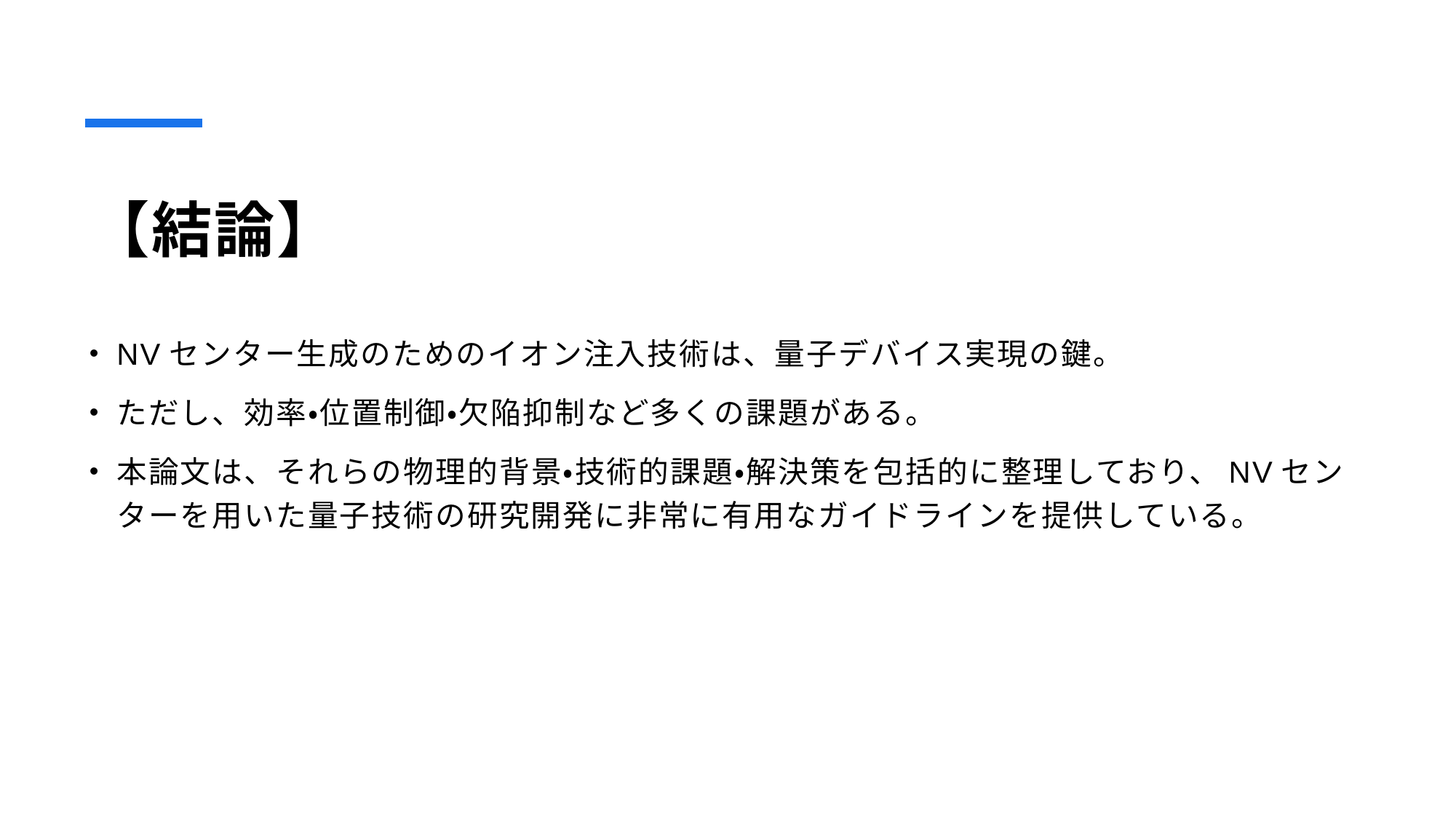

# 【結論】
NVセンター生成のためのイオン注入技術は、量子デバイス実現の鍵。
ただし、効率・位置制御・欠陥抑制など多くの課題がある。
本論文は、それらの物理的背景・技術的課題・解決策を包括的に整理しており、NVセンターを用いた量子技術の研究開発に非常に有用なガイドラインを提供している。